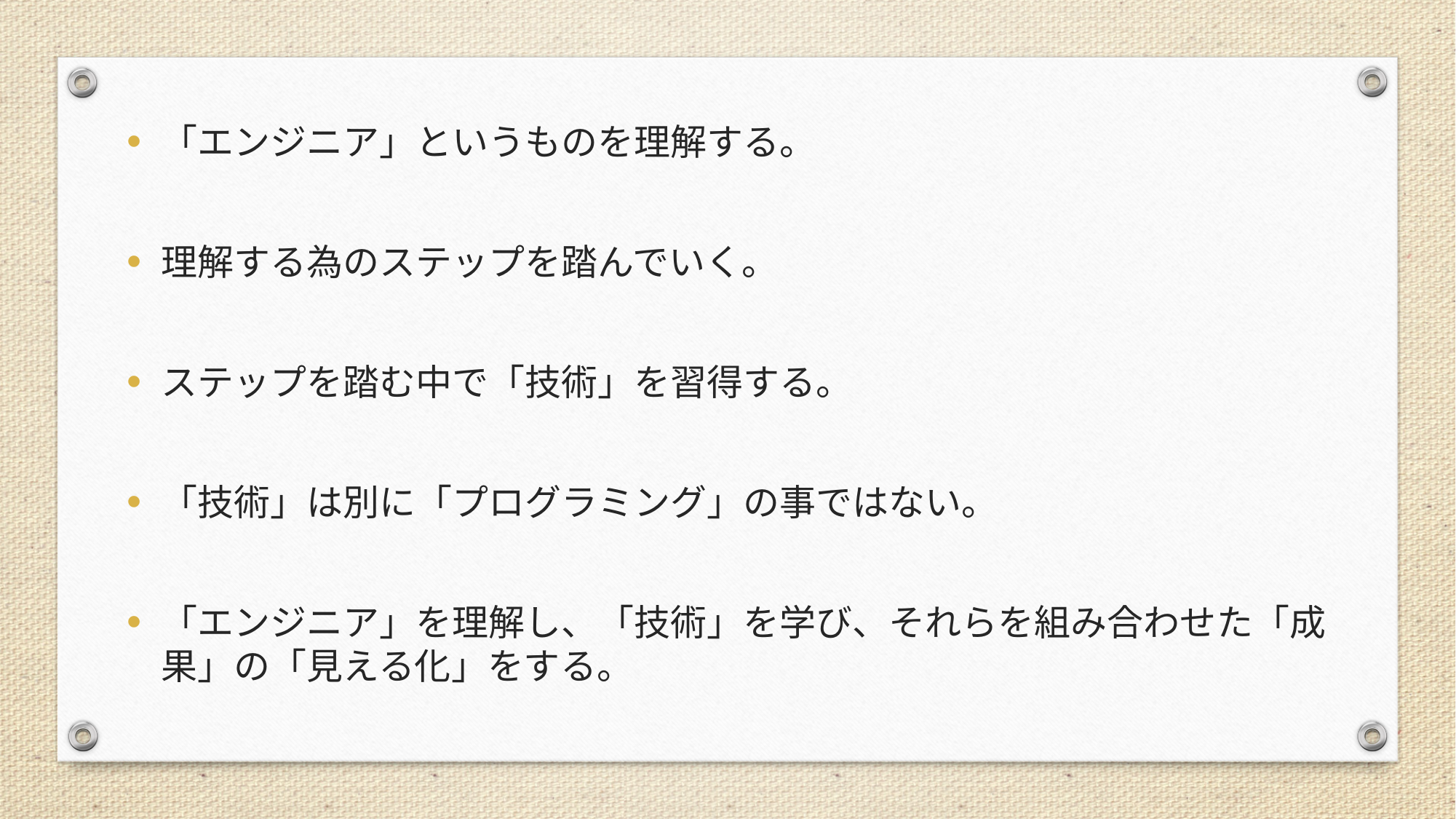

「エンジニア」というものを理解する。

理解する為のステップを踏んでいく。

ステップを踏む中で「技術」を習得する。

「技術」は別に「プログラミング」の事ではない。

「エンジニア」を理解し、「技術」を学び、それらを組み合わせた「成果」の「見える化」をする。